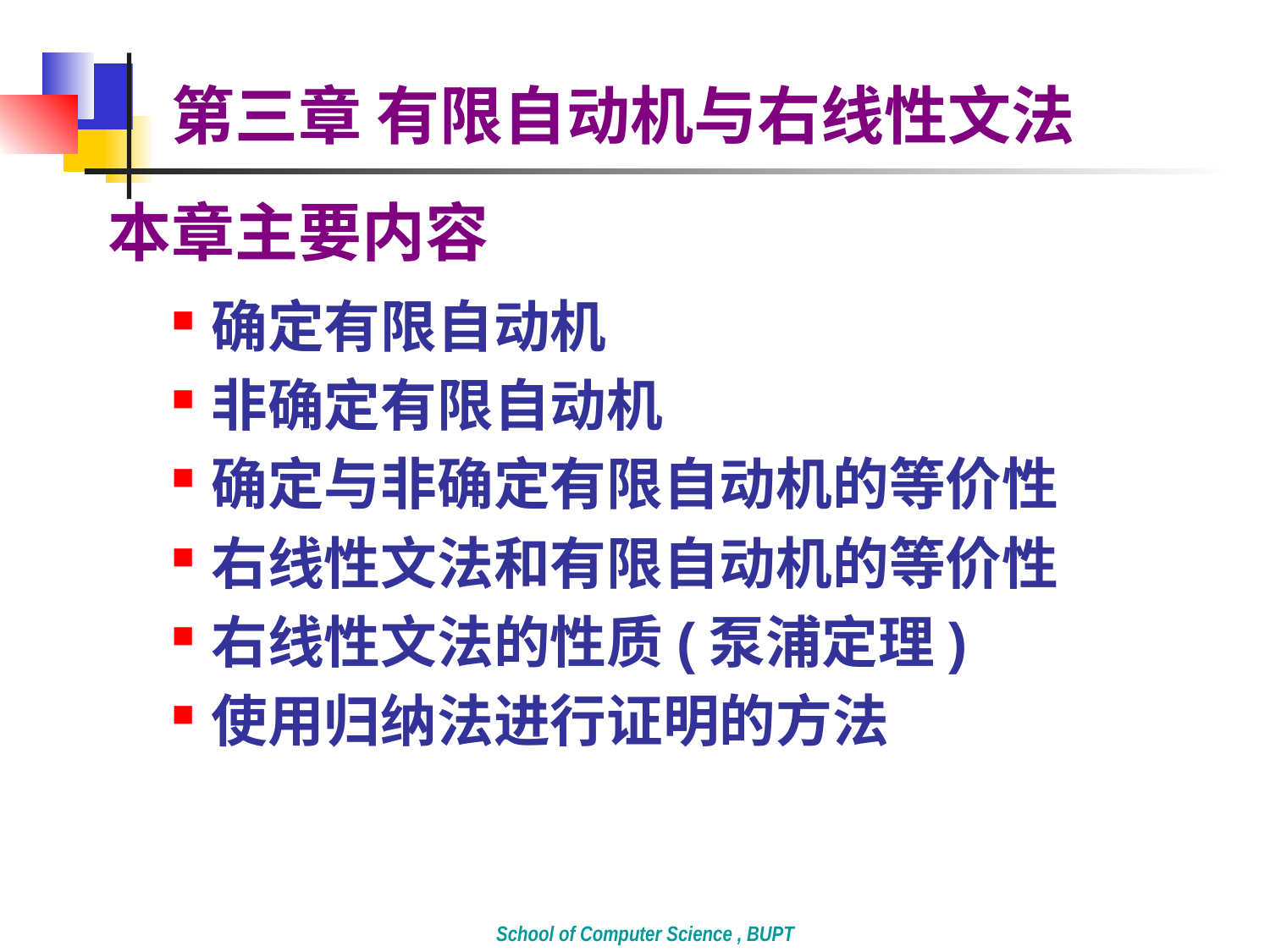

# 第三章 有限自动机与右线性文法
本章主要内容
确定有限自动机
非确定有限自动机
确定与非确定有限自动机的等价性
右线性文法和有限自动机的等价性
右线性文法的性质(泵浦定理)
使用归纳法进行证明的方法

School of Computer Science , BUPT
4